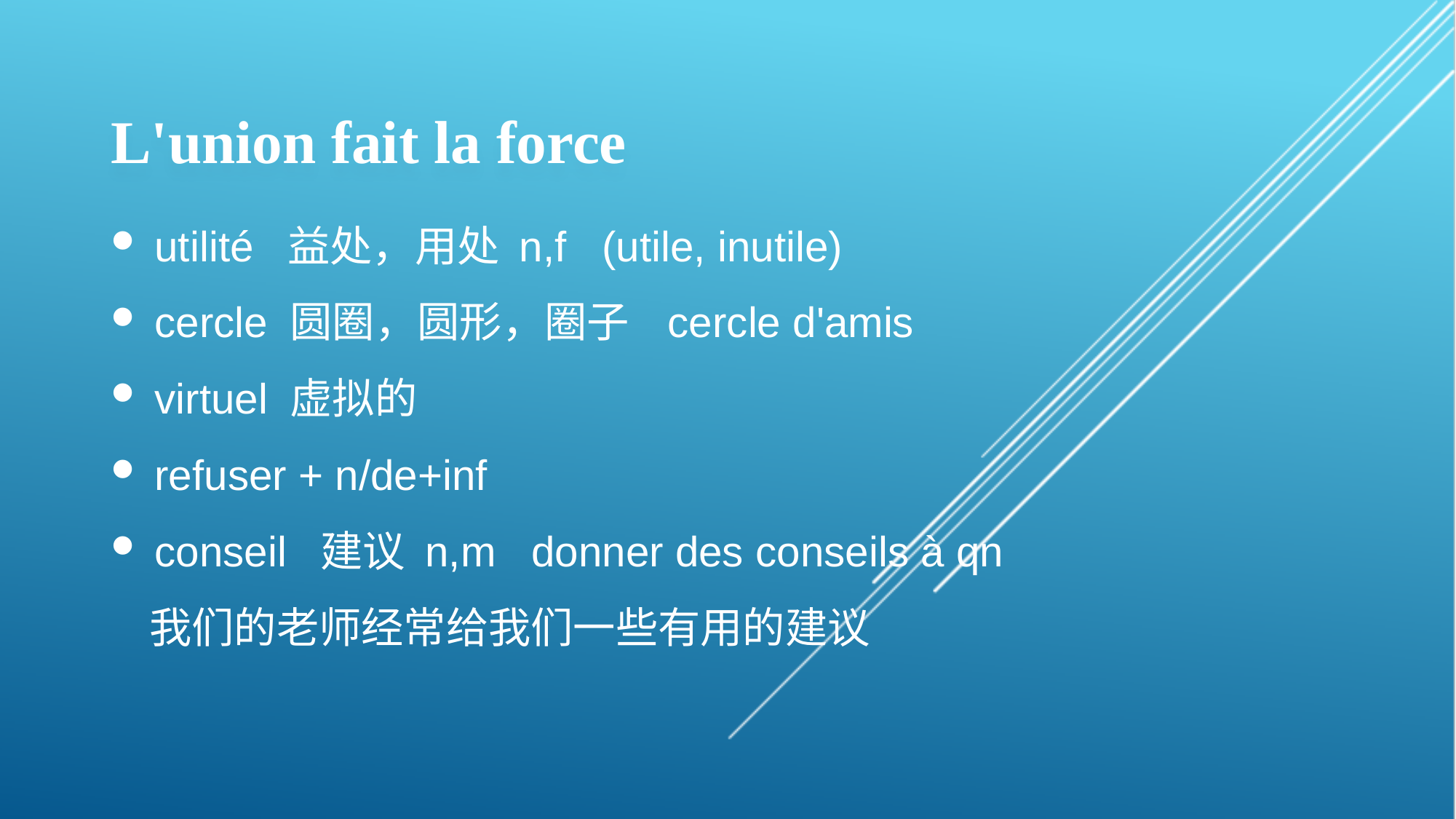

# L'union fait la force
 utilité  益处，用处 n,f   (utile, inutile)
 cercle 圆圈，圆形，圈子   cercle d'amis
 virtuel 虚拟的
 refuser + n/de+inf
 conseil  建议 n,m   donner des conseils à qn
   我们的老师经常给我们一些有用的建议